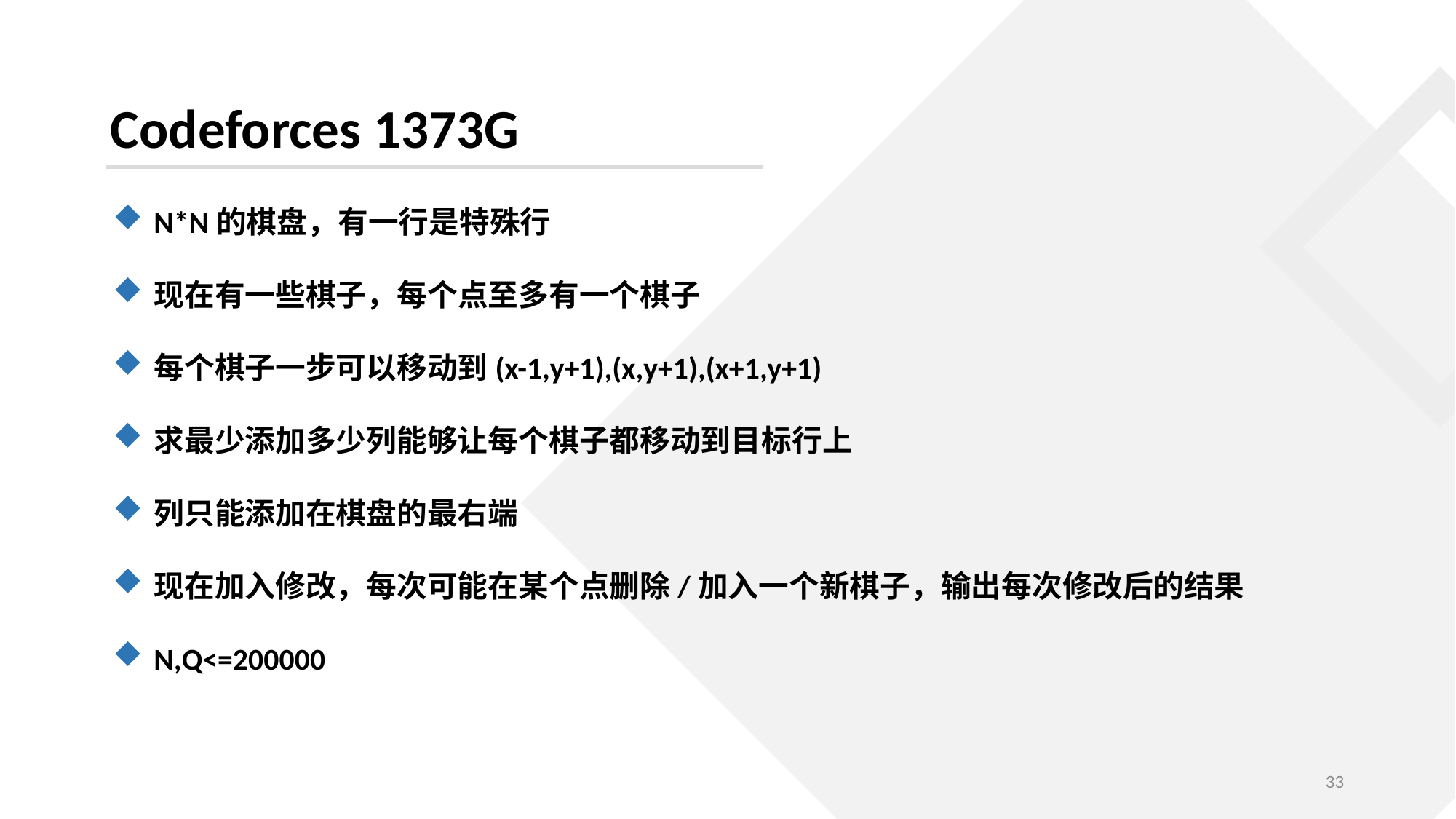

Codeforces 1373G
N*N的棋盘，有一行是特殊行

现在有一些棋子，每个点至多有一个棋子

每个棋子一步可以移动到(x-1,y+1),(x,y+1),(x+1,y+1)

求最少添加多少列能够让每个棋子都移动到目标行上

列只能添加在棋盘的最右端

现在加入修改，每次可能在某个点删除/加入一个新棋子，输出每次修改后的结果

N,Q<=200000
33